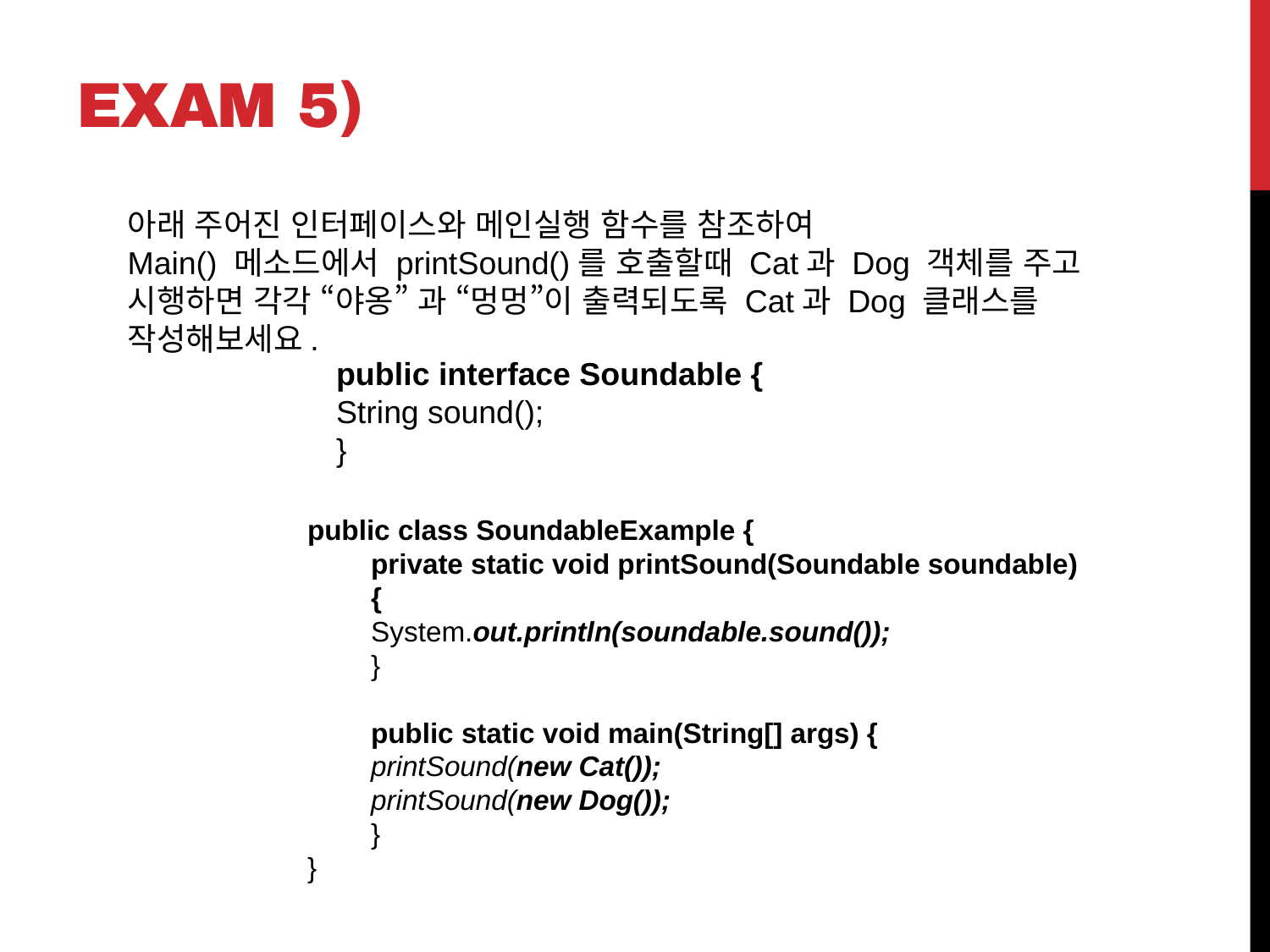

# exam 5)
아래 주어진 인터페이스와 메인실행 함수를 참조하여
Main() 메소드에서 printSound()를 호출할때 Cat과 Dog 객체를 주고 시행하면 각각 “야옹” 과 “멍멍”이 출력되도록 Cat과 Dog 클래스를 작성해보세요.
public interface Soundable {
String sound();
}
public class SoundableExample {
private static void printSound(Soundable soundable) {
System.out.println(soundable.sound());
}

public static void main(String[] args) {
printSound(new Cat());
printSound(new Dog());
}
}